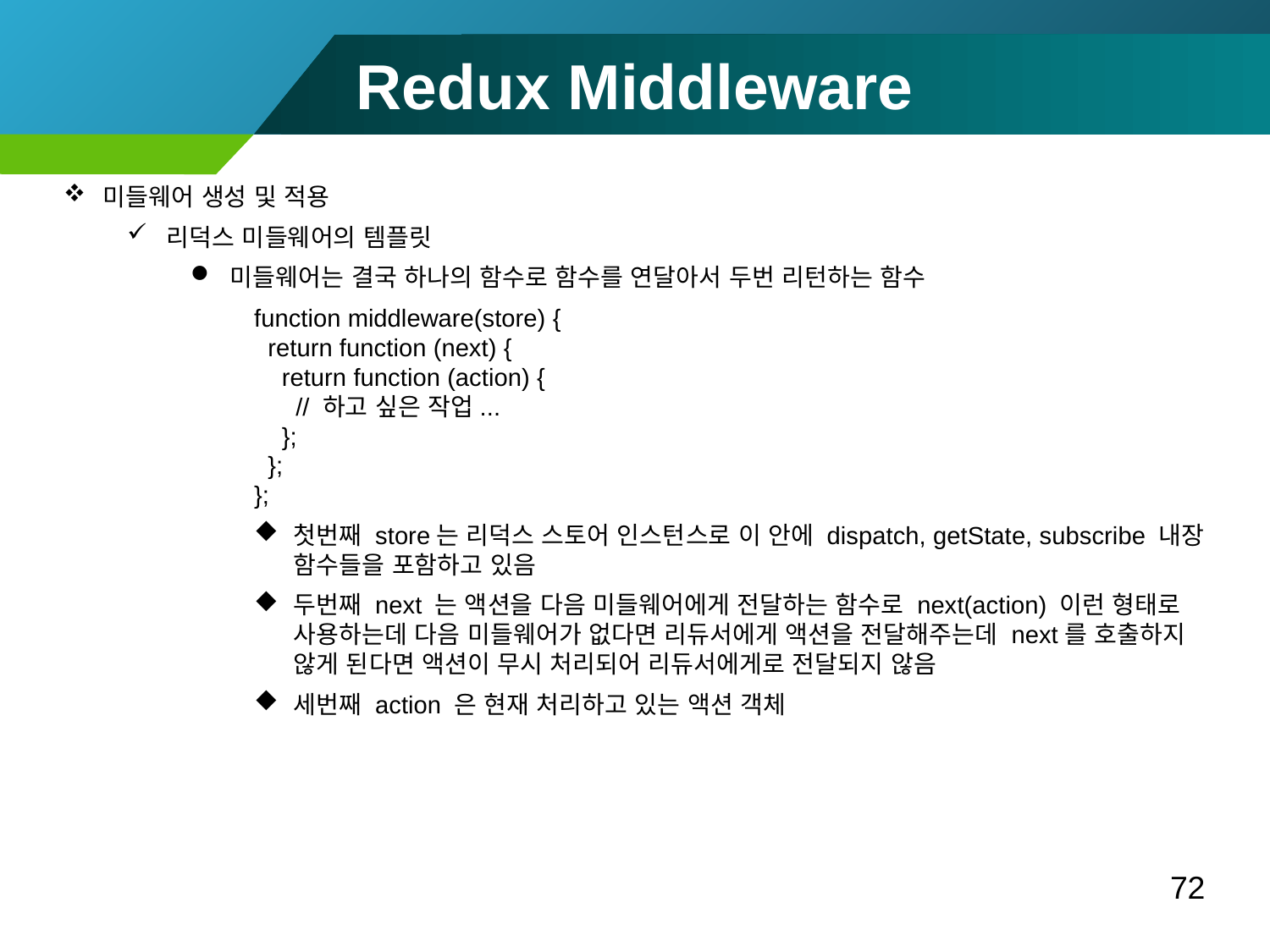

Redux Middleware
미들웨어 생성 및 적용
리덕스 미들웨어의 템플릿
미들웨어는 결국 하나의 함수로 함수를 연달아서 두번 리턴하는 함수
function middleware(store) {
  return function (next) {
    return function (action) {
      // 하고 싶은 작업...
    };
  };
};
첫번째 store는 리덕스 스토어 인스턴스로 이 안에 dispatch, getState, subscribe 내장 함수들을 포함하고 있음
두번째 next 는 액션을 다음 미들웨어에게 전달하는 함수로 next(action) 이런 형태로 사용하는데 다음 미들웨어가 없다면 리듀서에게 액션을 전달해주는데 next를 호출하지 않게 된다면 액션이 무시 처리되어 리듀서에게로 전달되지 않음
세번째 action 은 현재 처리하고 있는 액션 객체

72